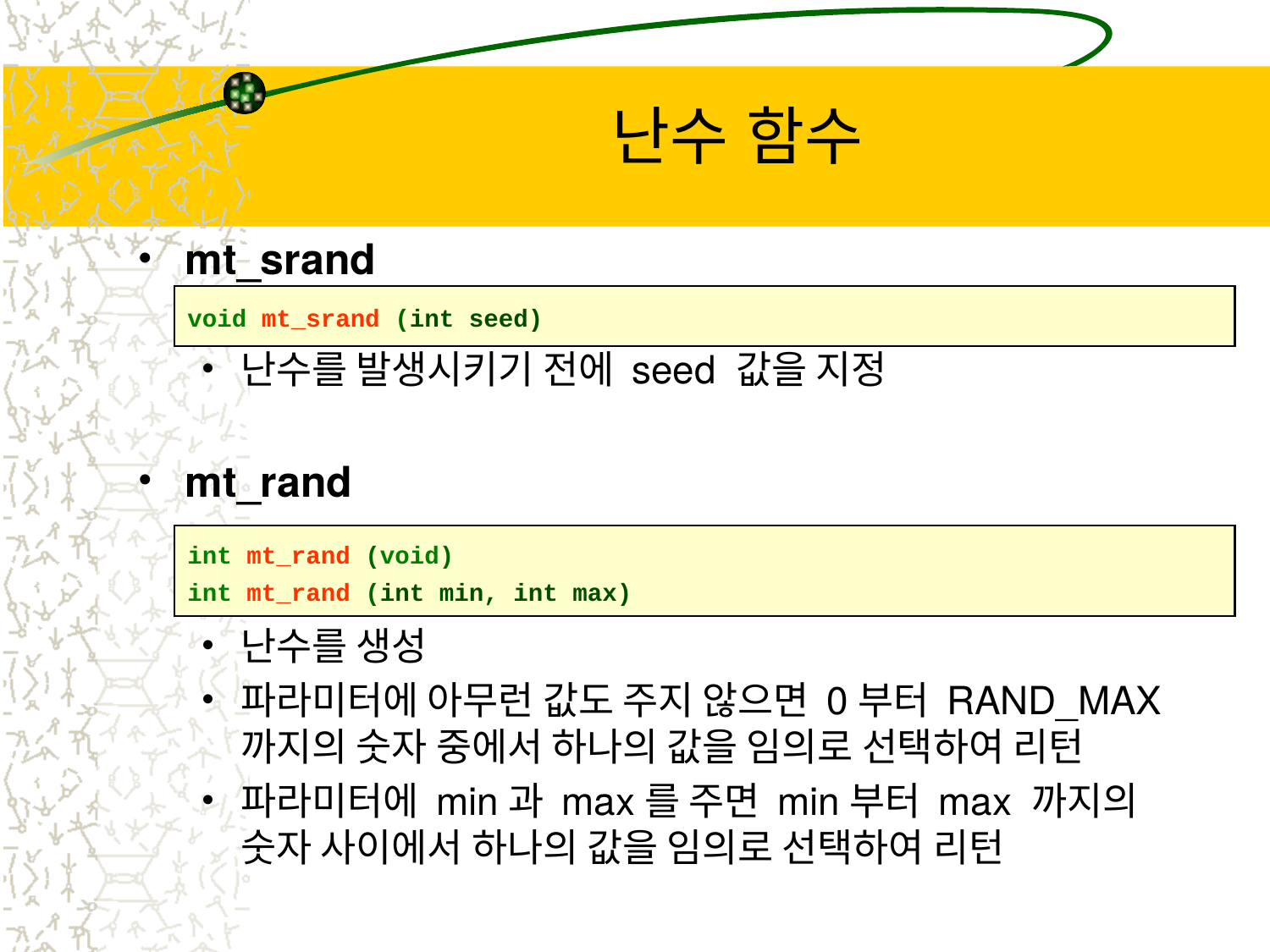

# 난수 함수
mt_srand

난수를 발생시키기 전에 seed 값을 지정

mt_rand

난수를 생성
파라미터에 아무런 값도 주지 않으면 0부터 RAND_MAX까지의 숫자 중에서 하나의 값을 임의로 선택하여 리턴
파라미터에 min과 max를 주면 min부터 max 까지의 숫자 사이에서 하나의 값을 임의로 선택하여 리턴
void mt_srand (int seed)
int mt_rand (void)
int mt_rand (int min, int max)